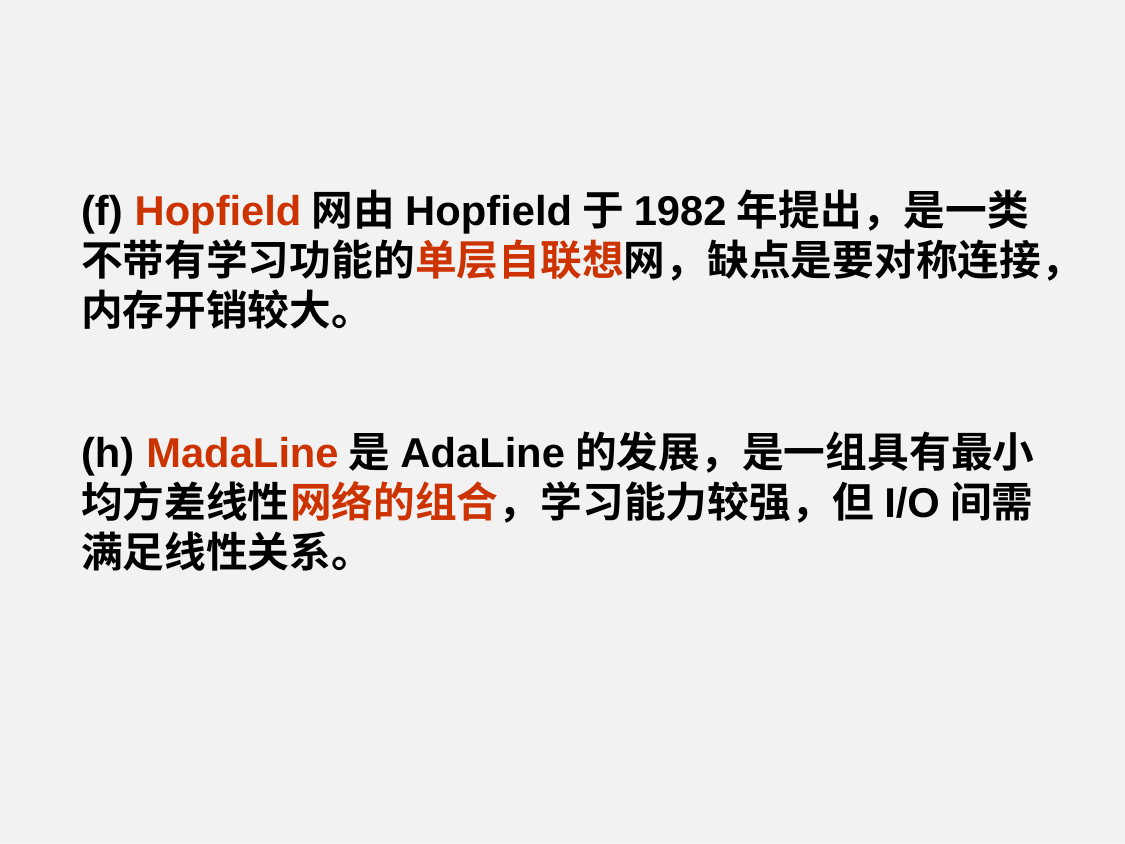

(f) Hopfield网由Hopfield于1982年提出，是一类不带有学习功能的单层自联想网，缺点是要对称连接，内存开销较大。

(h) MadaLine是AdaLine的发展，是一组具有最小均方差线性网络的组合，学习能力较强，但I/O间需满足线性关系。